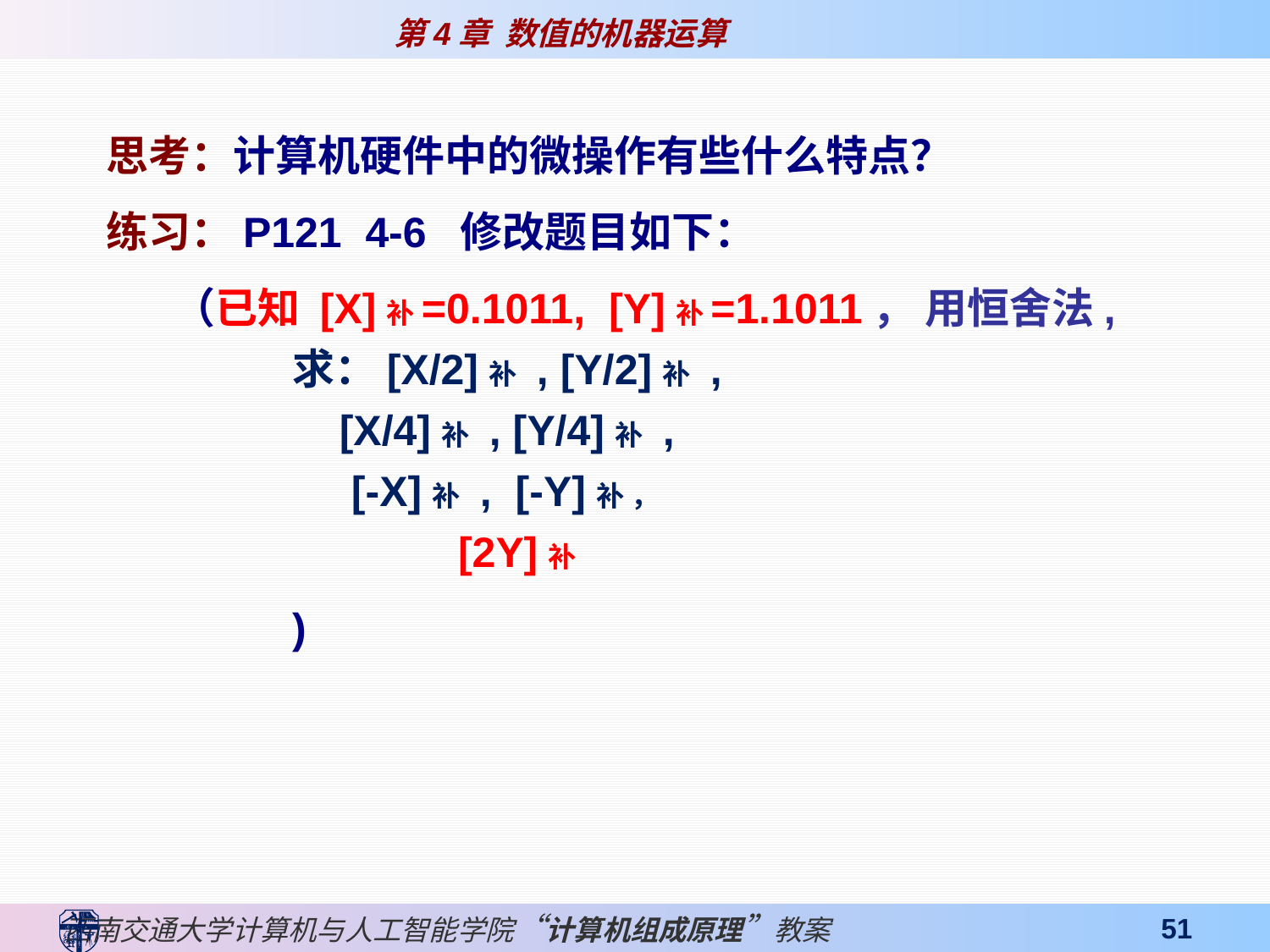

思考：计算机硬件中的微操作有些什么特点？
练习：P121  4-6  修改题目如下：
      （已知 [X]补=0.1011,  [Y]补=1.1011， 用恒舍法,
求：[X/2]补 , [Y/2]补 ,
    [X/4]补 , [Y/4]补 ,
     [-X]补 ,  [-Y]补 ，
              [2Y]补
)